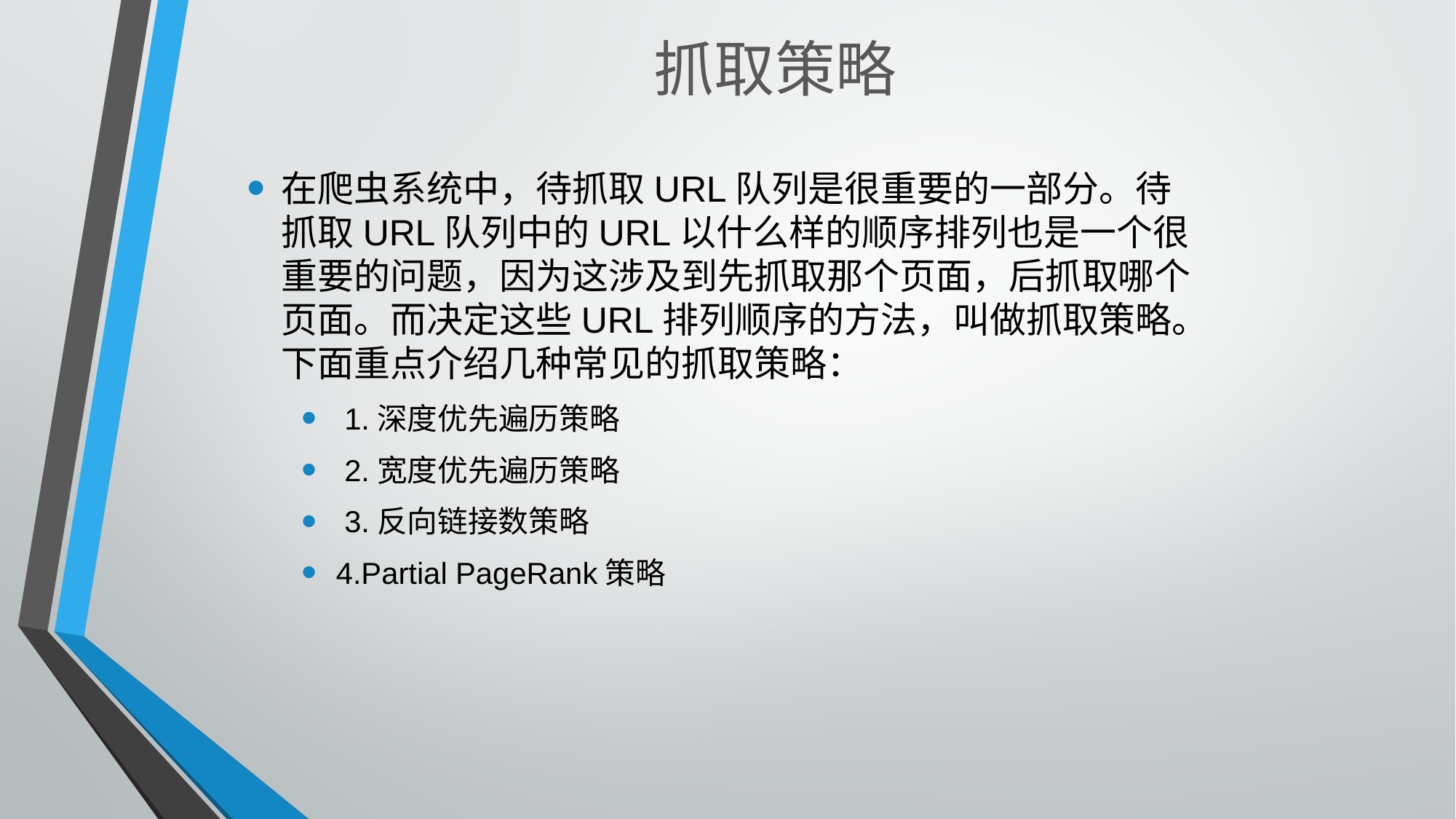

# 抓取策略
在爬虫系统中，待抓取URL队列是很重要的一部分。待抓取URL队列中的URL以什么样的顺序排列也是一个很重要的问题，因为这涉及到先抓取那个页面，后抓取哪个页面。而决定这些URL排列顺序的方法，叫做抓取策略。下面重点介绍几种常见的抓取策略：
 1.深度优先遍历策略
 2.宽度优先遍历策略
 3.反向链接数策略
4.Partial PageRank策略